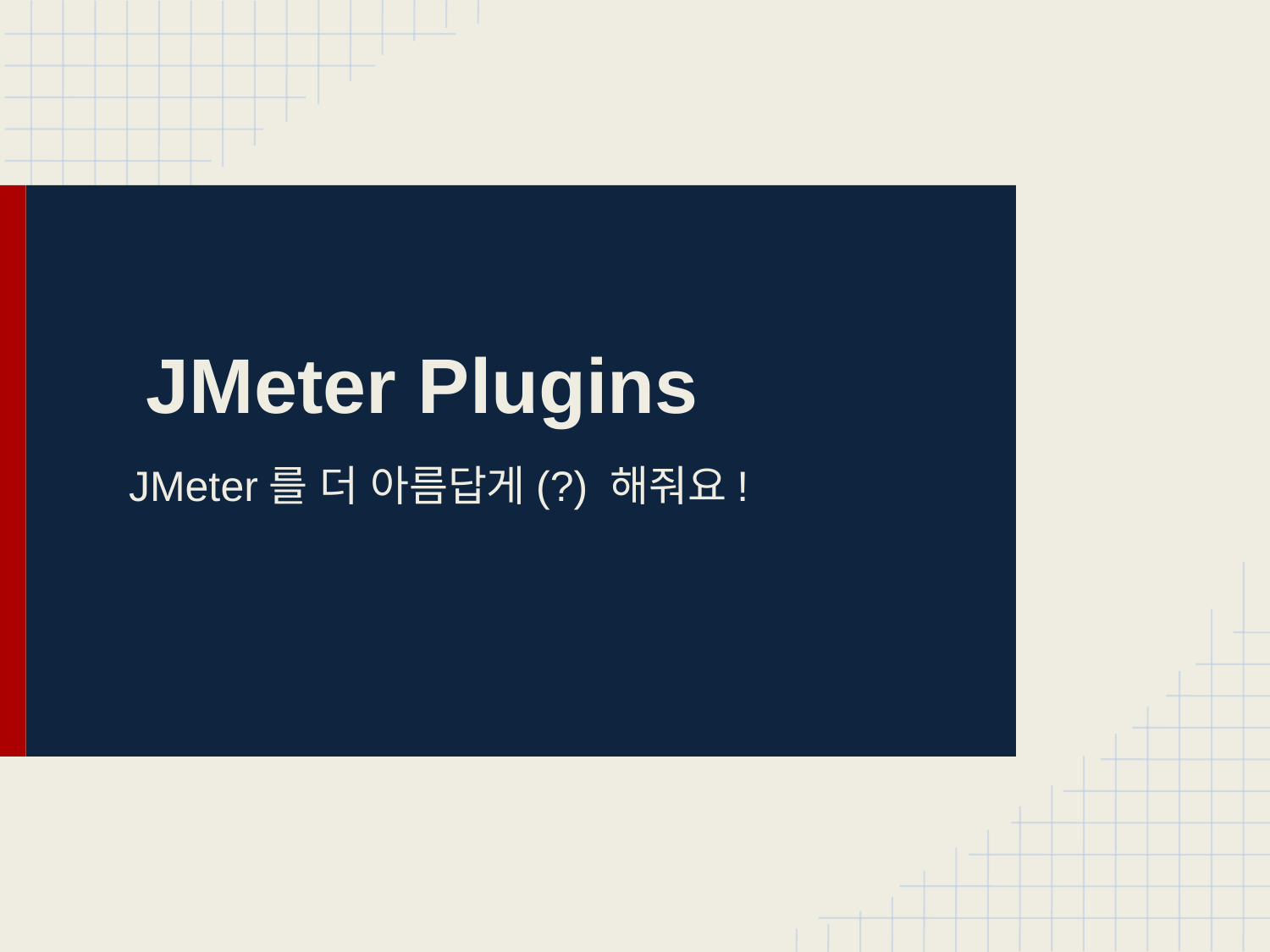

# JMeter Plugins
JMeter를 더 아름답게(?) 해줘요!